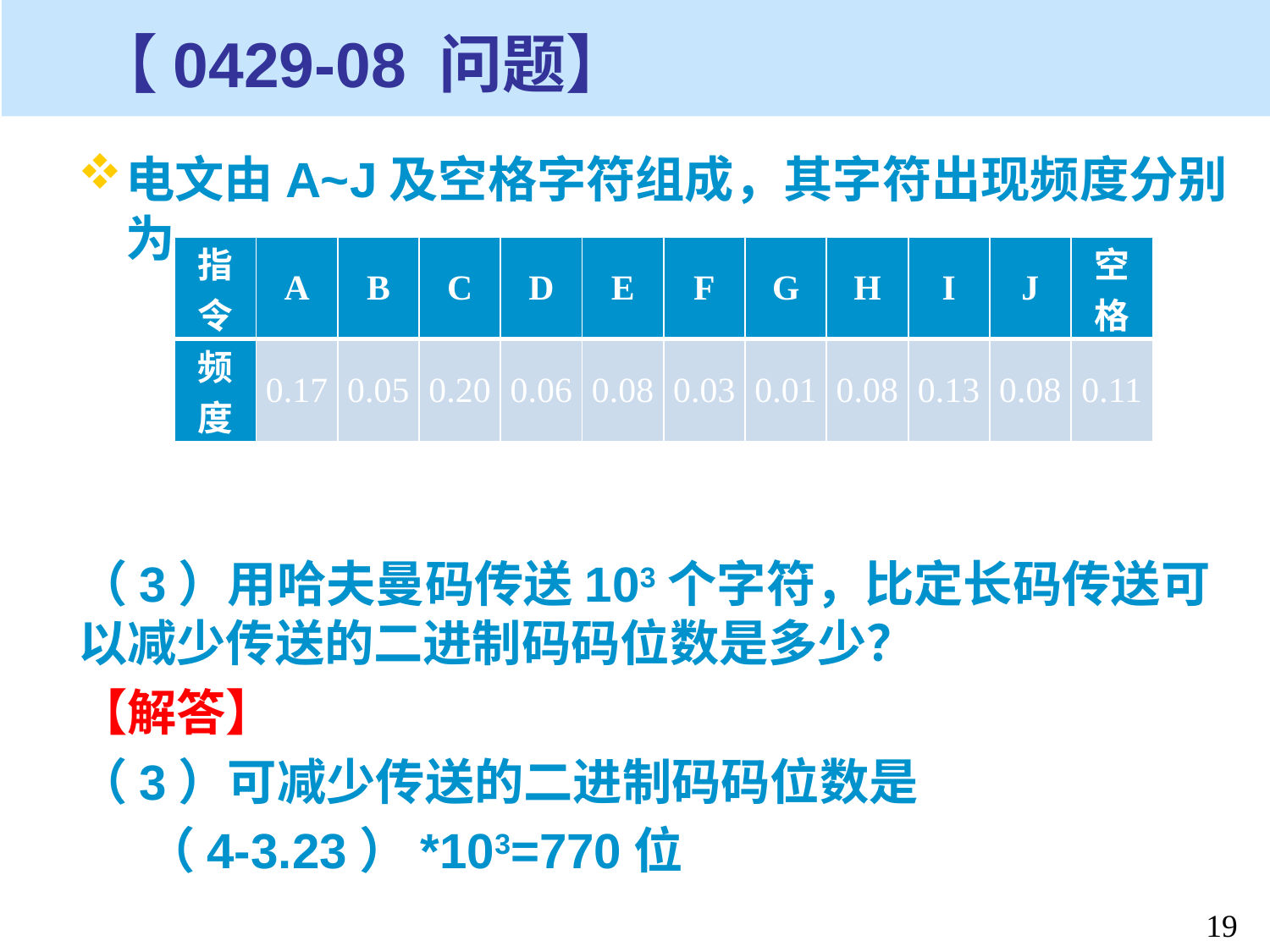

# 【0429-08 问题】
电文由A~J及空格字符组成，其字符出现频度分别为

（3）用哈夫曼码传送103个字符，比定长码传送可以减少传送的二进制码码位数是多少？
【解答】
（3）可减少传送的二进制码码位数是
     （4-3.23）*103=770位

| 指令 | A | B | C | D | E | F | G | H | I | J | 空格 |
| --- | --- | --- | --- | --- | --- | --- | --- | --- | --- | --- | --- |
| 频度 | 0.17 | 0.05 | 0.20 | 0.06 | 0.08 | 0.03 | 0.01 | 0.08 | 0.13 | 0.08 | 0.11 |